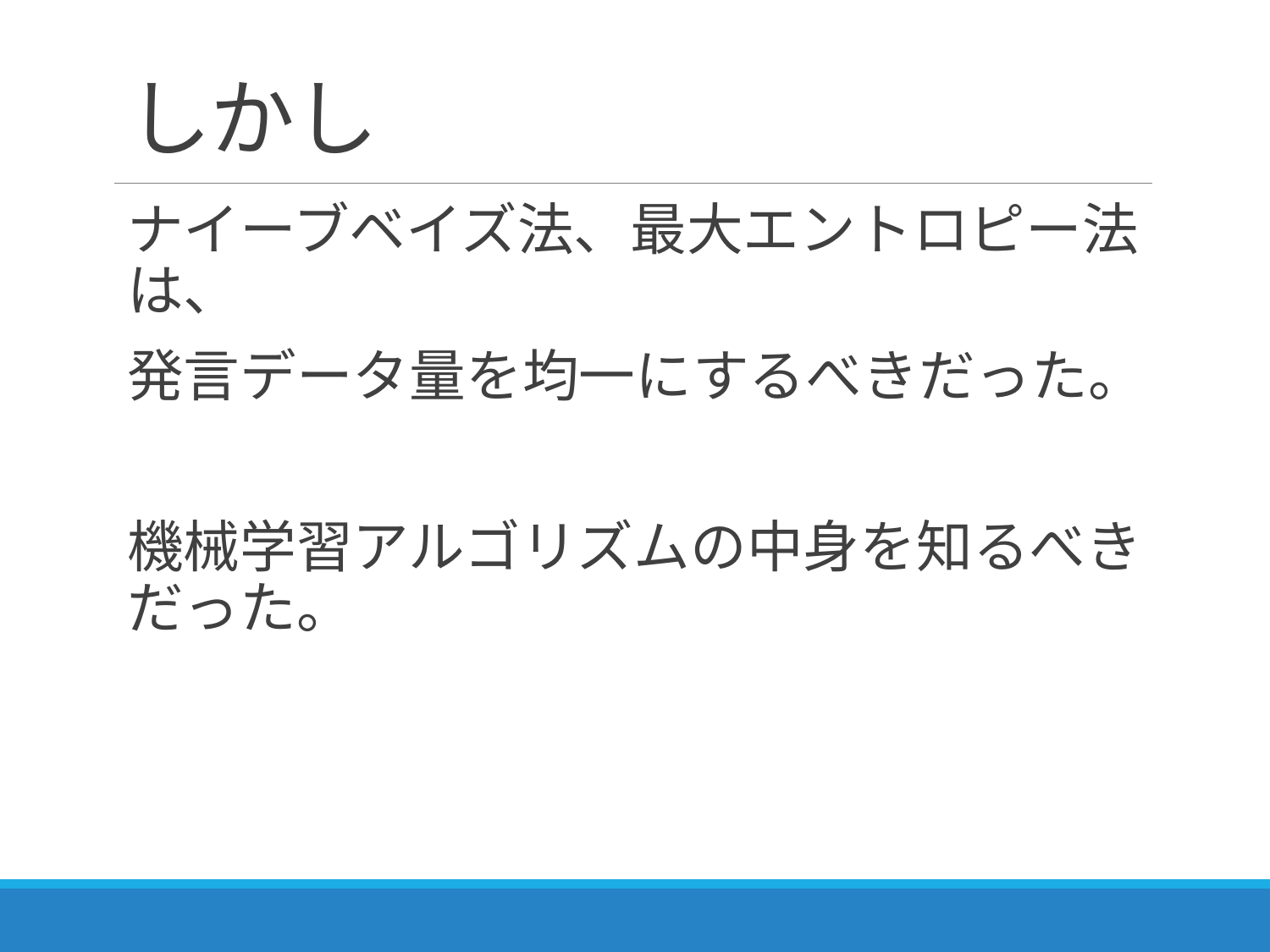

# しかし
ナイーブベイズ法、最大エントロピー法は、
発言データ量を均一にするべきだった。

機械学習アルゴリズムの中身を知るべきだった。